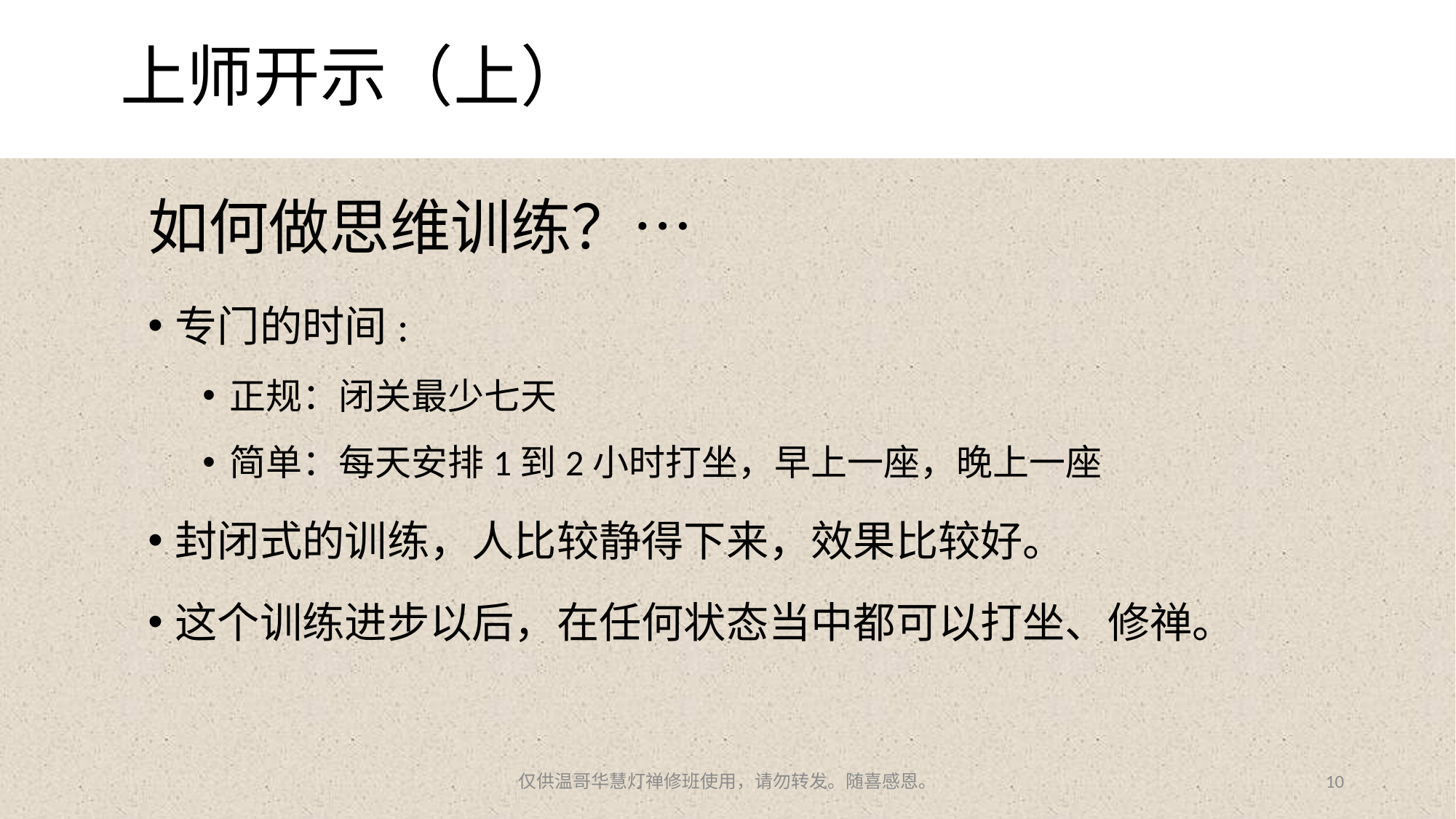

# 上师开示（上）
如何做思维训练？…
专门的时间:
正规：闭关最少七天
简单：每天安排1到2小时打坐，早上一座，晚上一座
封闭式的训练，人比较静得下来，效果比较好。
这个训练进步以后，在任何状态当中都可以打坐、修禅。

仅供温哥华慧灯禅修班使用，请勿转发。随喜感恩。
10